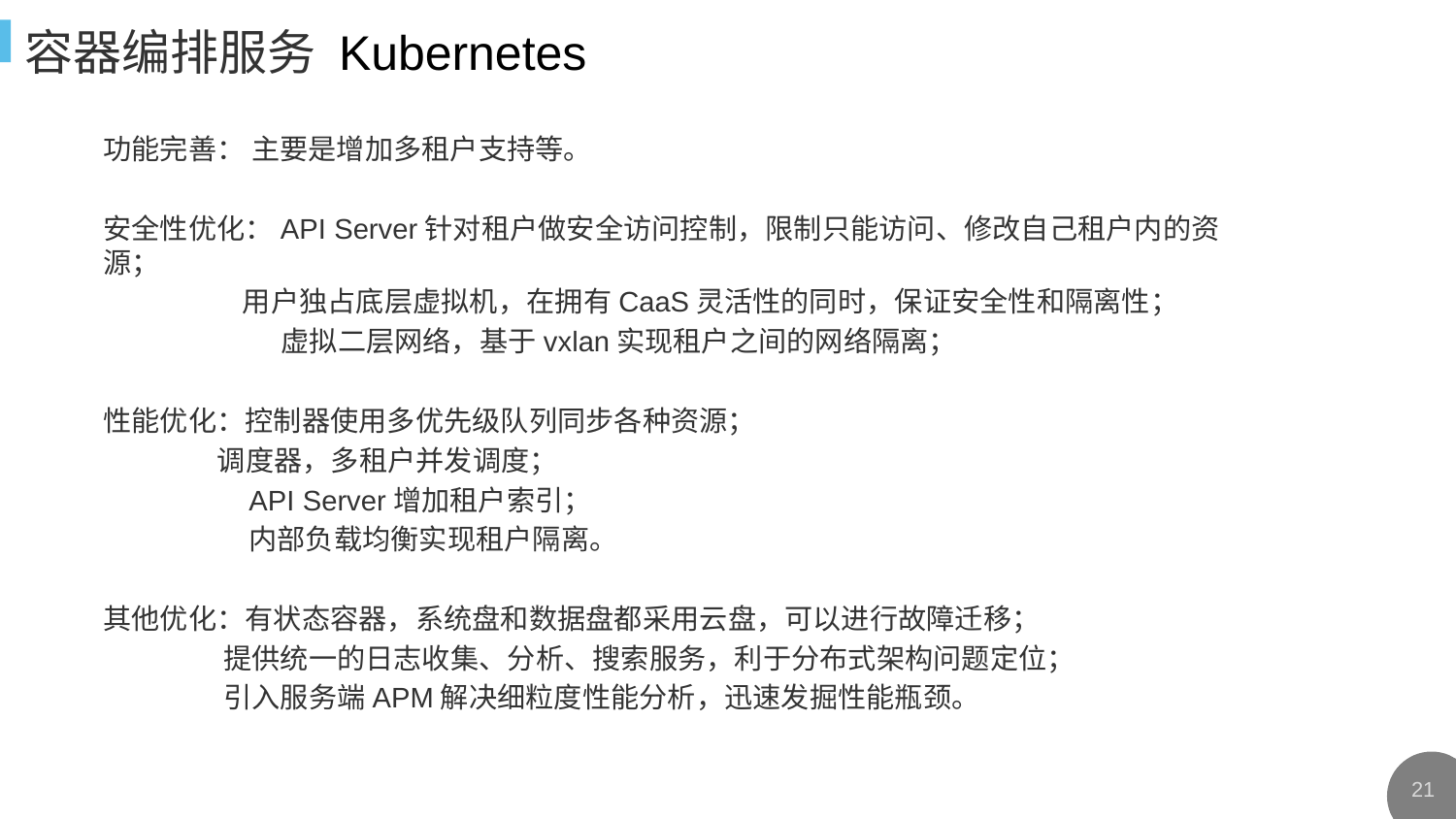

容器编排服务 Kubernetes

功能完善： 主要是增加多租户支持等。

安全性优化：API Server针对租户做安全访问控制，限制只能访问、修改自己租户内的资源；
                     用户独占底层虚拟机，在拥有CaaS灵活性的同时，保证安全性和隔离性；
	    虚拟二层网络，基于vxlan实现租户之间的网络隔离；

性能优化：控制器使用多优先级队列同步各种资源；
                 调度器，多租户并发调度；
	API Server增加租户索引；
	内部负载均衡实现租户隔离。

其他优化：有状态容器，系统盘和数据盘都采用云盘，可以进行故障迁移；
                  提供统一的日志收集、分析、搜索服务，利于分布式架构问题定位；
                  引入服务端APM解决细粒度性能分析，迅速发掘性能瓶颈。